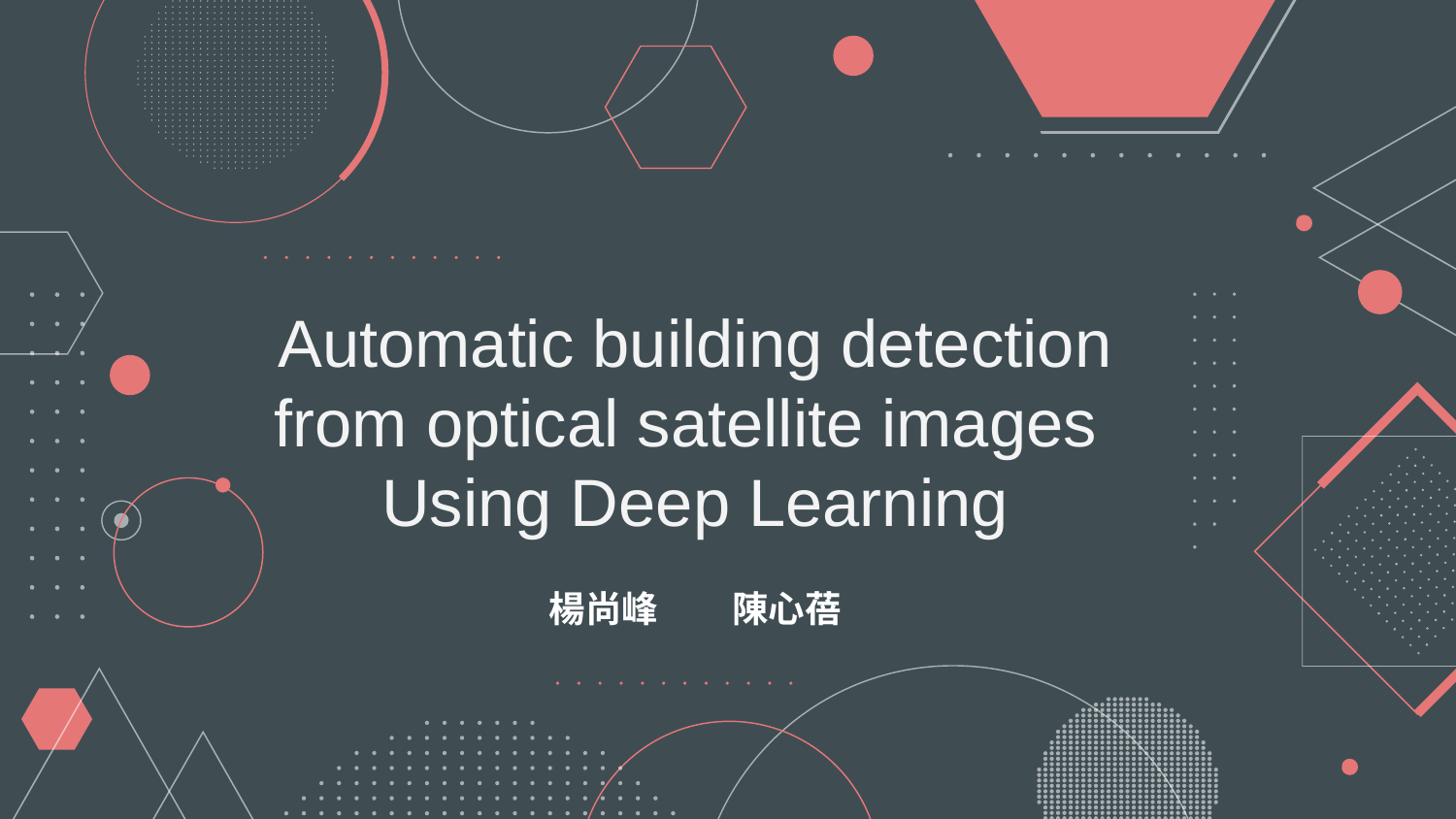

# Automatic building detection from optical satellite images Using Deep Learning
楊尚峰         陳心蓓